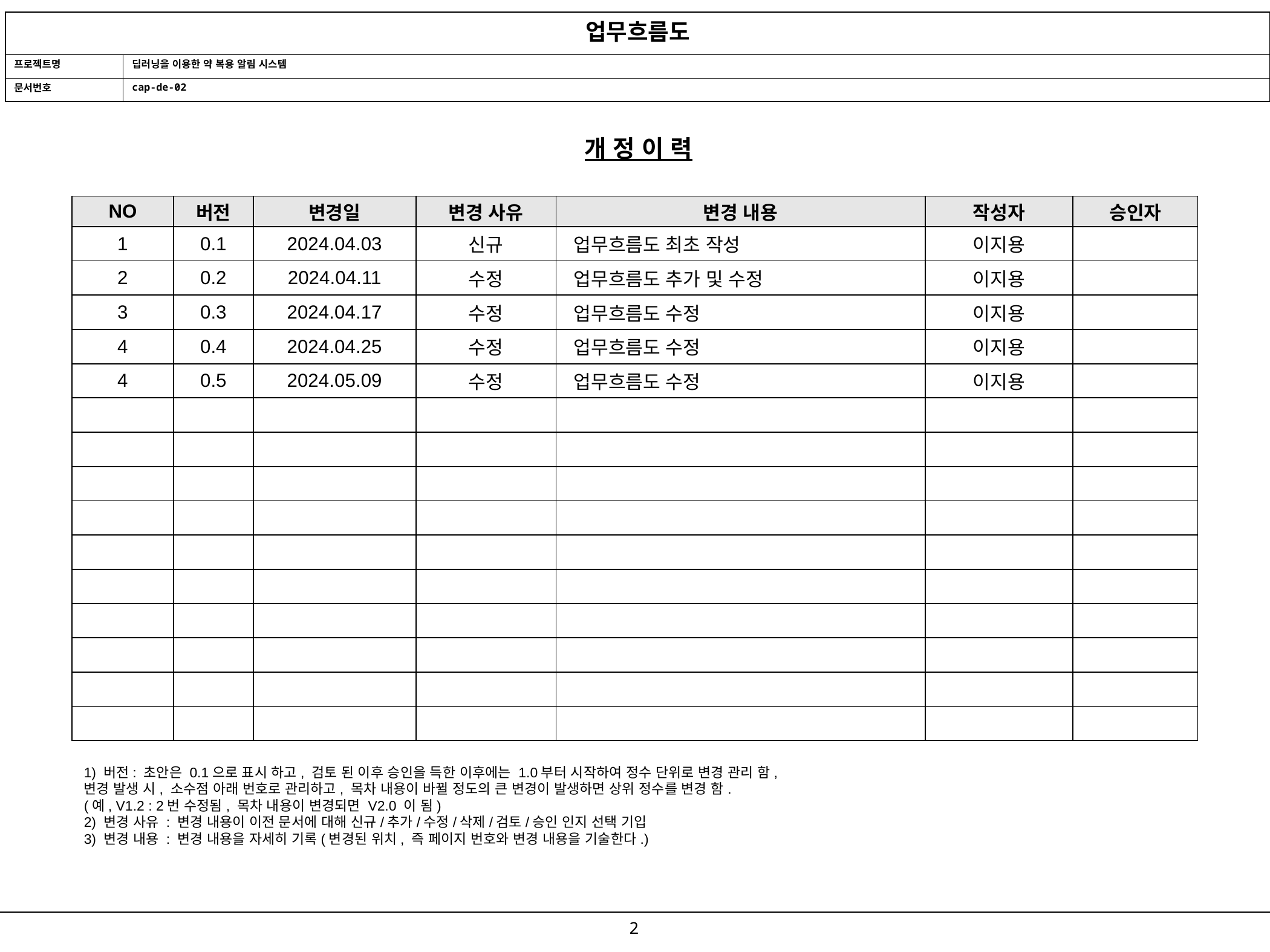

| 업무흐름도 |  |
| --- | --- |
| 프로젝트명 | 딥러닝을 이용한 약 복용 알림 시스템 |
| 문서번호 | cap-de-02 |
개 정 이 력
| NO | 버전 | 변경일 | 변경 사유 | 변경 내용 | 작성자 | 승인자 |
| --- | --- | --- | --- | --- | --- | --- |
| 1 | 0.1 | 2024.04.03 | 신규 | 업무흐름도 최초 작성 | 이지용 |  |
| 2 | 0.2 | 2024.04.11 | 수정 | 업무흐름도 추가 및 수정 | 이지용 |  |
| 3 | 0.3 | 2024.04.17 | 수정 | 업무흐름도 수정 | 이지용 |  |
| 4 | 0.4 | 2024.04.25 | 수정 | 업무흐름도 수정 | 이지용 |  |
| 4 | 0.5 | 2024.05.09 | 수정 | 업무흐름도 수정 | 이지용 |  |
|  |  |  |  |  |  |  |
|  |  |  |  |  |  |  |
|  |  |  |  |  |  |  |
|  |  |  |  |  |  |  |
|  |  |  |  |  |  |  |
|  |  |  |  |  |  |  |
|  |  |  |  |  |  |  |
|  |  |  |  |  |  |  |
|  |  |  |  |  |  |  |
|  |  |  |  |  |  |  |
1) 버전: 초안은 0.1으로 표시 하고, 검토 된 이후 승인을 득한 이후에는 1.0부터 시작하여 정수 단위로 변경 관리 함,
변경 발생 시, 소수점 아래 번호로 관리하고, 목차 내용이 바뀔 정도의 큰 변경이 발생하면 상위 정수를 변경 함.
(예, V1.2 : 2번 수정됨, 목차 내용이 변경되면 V2.0 이 됨)
2) 변경 사유 : 변경 내용이 이전 문서에 대해 신규/추가/수정/삭제/검토/승인 인지 선택 기입
3) 변경 내용 : 변경 내용을 자세히 기록(변경된 위치, 즉 페이지 번호와 변경 내용을 기술한다.)